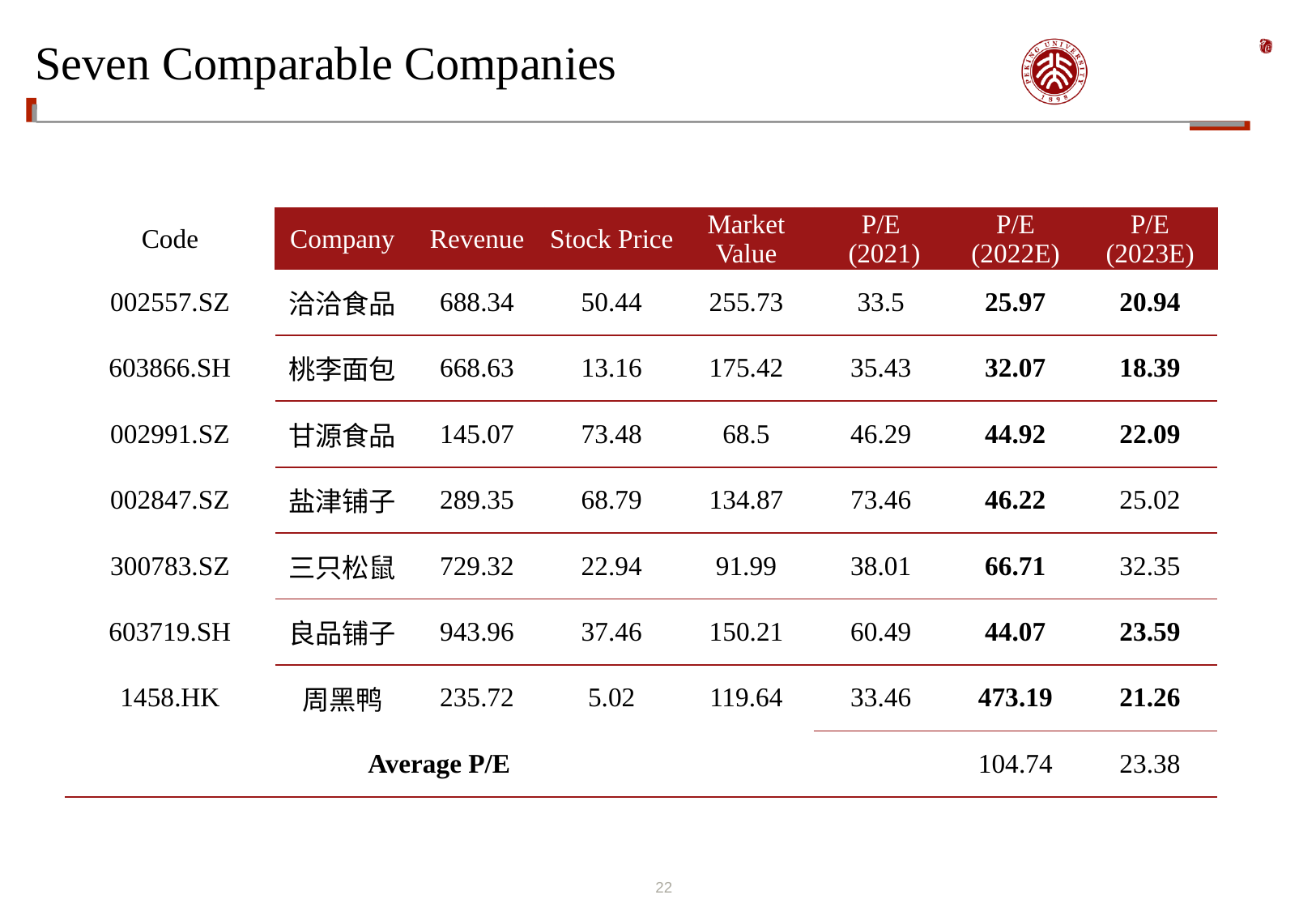

# Seven Comparable Companies
| Code | Company | Revenue | Stock Price | Market Value | P/E (2021) | P/E (2022E) | P/E (2023E) |
| --- | --- | --- | --- | --- | --- | --- | --- |
| 002557.SZ | 洽洽食品 | 688.34 | 50.44 | 255.73 | 33.5 | 25.97 | 20.94 |
| 603866.SH | 桃李面包 | 668.63 | 13.16 | 175.42 | 35.43 | 32.07 | 18.39 |
| 002991.SZ | 甘源食品 | 145.07 | 73.48 | 68.5 | 46.29 | 44.92 | 22.09 |
| 002847.SZ | 盐津铺子 | 289.35 | 68.79 | 134.87 | 73.46 | 46.22 | 25.02 |
| 300783.SZ | 三只松鼠 | 729.32 | 22.94 | 91.99 | 38.01 | 66.71 | 32.35 |
| 603719.SH | 良品铺子 | 943.96 | 37.46 | 150.21 | 60.49 | 44.07 | 23.59 |
| 1458.HK | 周黑鸭 | 235.72 | 5.02 | 119.64 | 33.46 | 473.19 | 21.26 |
| Average P/E |  |  |  |  |  | 104.74 | 23.38 |